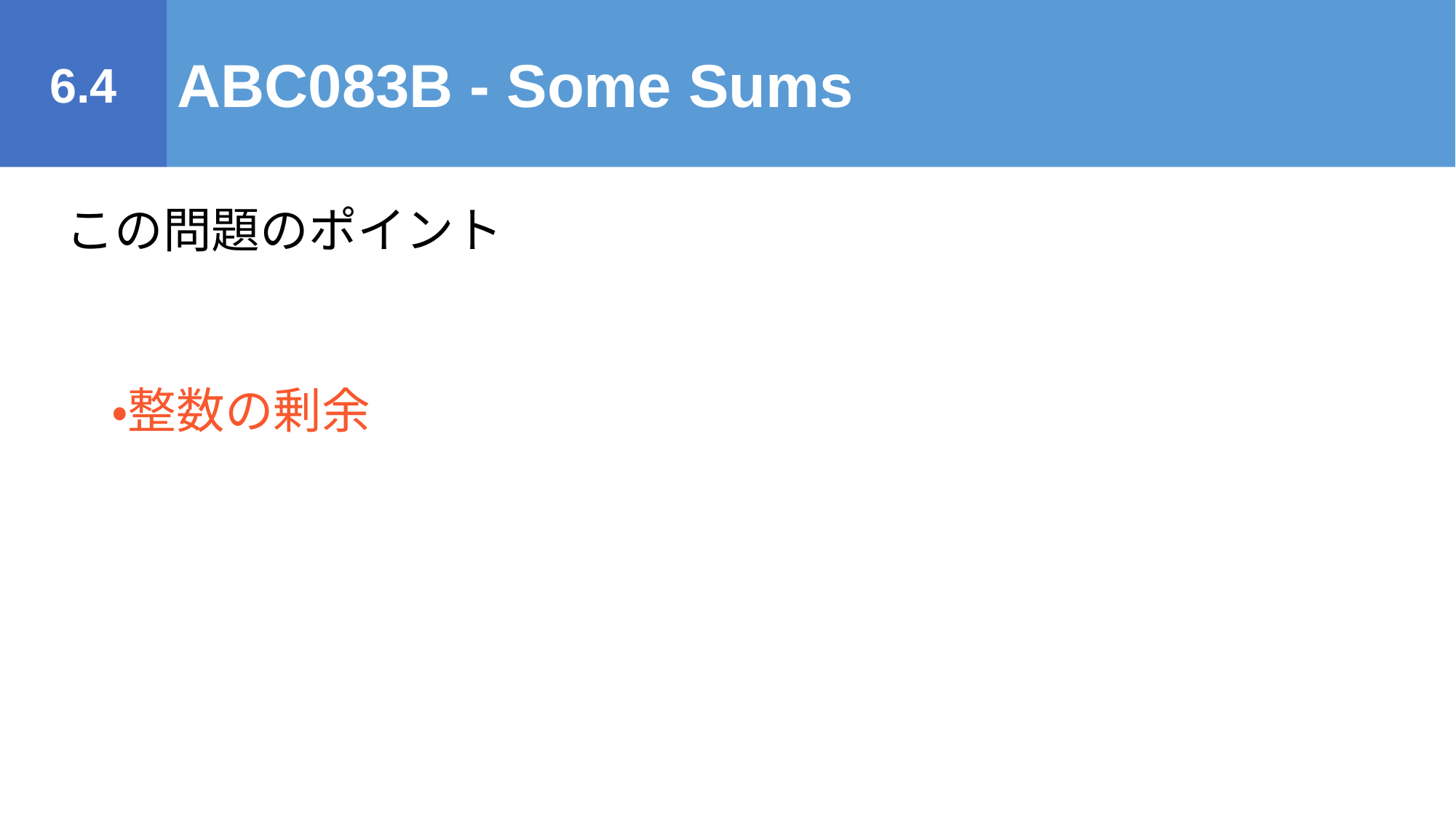

6.4
ABC083B - Some Sums
この問題のポイント
・整数の剰余